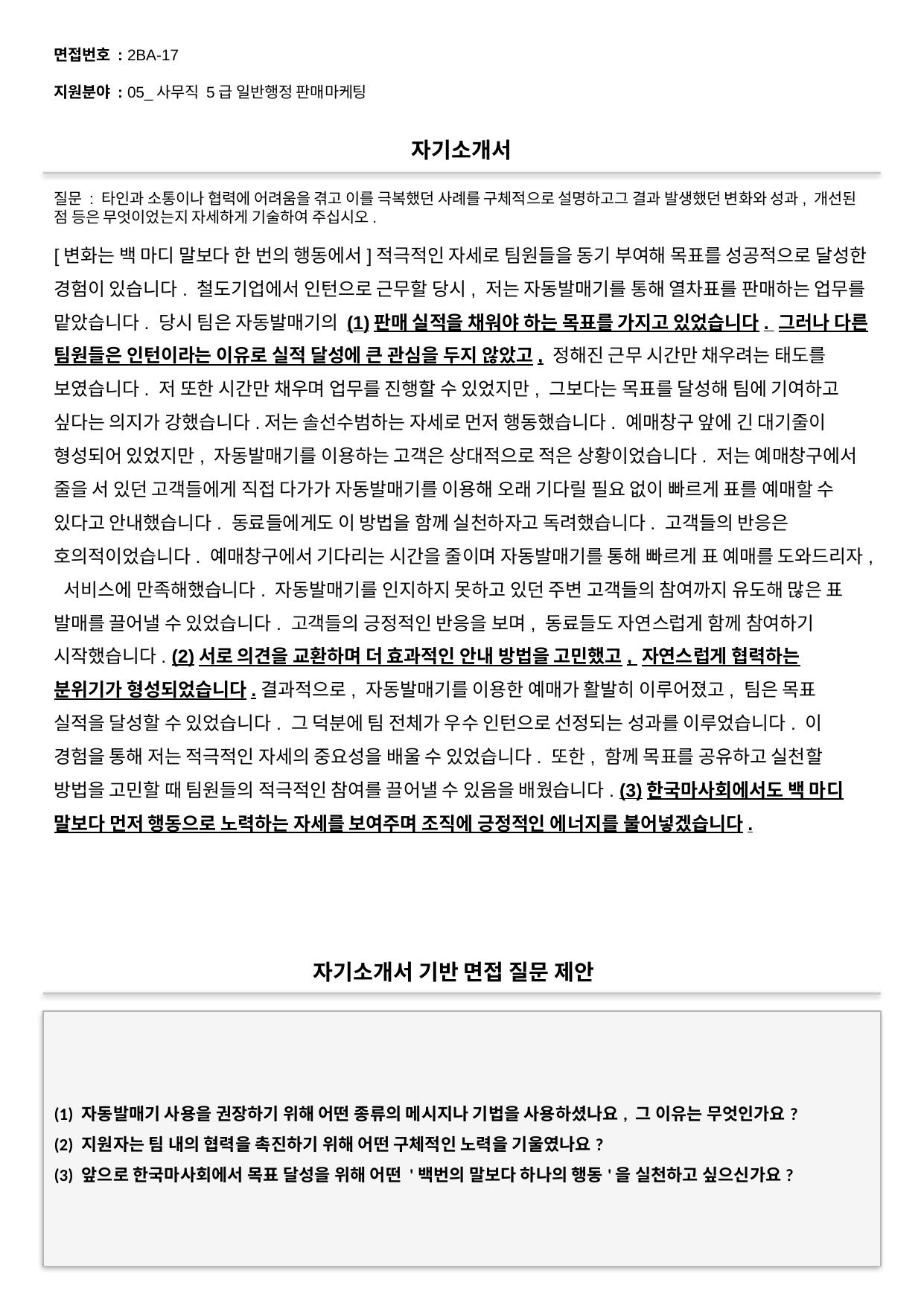

면접번호 : 2BA-17

지원분야 : 05_사무직 5급 일반행정 판매마케팅
#

자기소개서

질문 : 타인과 소통이나 협력에 어려움을 겪고 이를 극복했던 사례를 구체적으로 설명하고그 결과 발생했던 변화와 성과, 개선된 점 등은 무엇이었는지 자세하게 기술하여 주십시오.

[변화는 백 마디 말보다 한 번의 행동에서]적극적인 자세로 팀원들을 동기 부여해 목표를 성공적으로 달성한 경험이 있습니다. 철도기업에서 인턴으로 근무할 당시, 저는 자동발매기를 통해 열차표를 판매하는 업무를 맡았습니다. 당시 팀은 자동발매기의 (1)판매 실적을 채워야 하는 목표를 가지고 있었습니다. 그러나 다른 팀원들은 인턴이라는 이유로 실적 달성에 큰 관심을 두지 않았고, 정해진 근무 시간만 채우려는 태도를 보였습니다. 저 또한 시간만 채우며 업무를 진행할 수 있었지만, 그보다는 목표를 달성해 팀에 기여하고 싶다는 의지가 강했습니다.저는 솔선수범하는 자세로 먼저 행동했습니다. 예매창구 앞에 긴 대기줄이 형성되어 있었지만, 자동발매기를 이용하는 고객은 상대적으로 적은 상황이었습니다. 저는 예매창구에서 줄을 서 있던 고객들에게 직접 다가가 자동발매기를 이용해 오래 기다릴 필요 없이 빠르게 표를 예매할 수 있다고 안내했습니다. 동료들에게도 이 방법을 함께 실천하자고 독려했습니다. 고객들의 반응은 호의적이었습니다. 예매창구에서 기다리는 시간을 줄이며 자동발매기를 통해 빠르게 표 예매를 도와드리자, 서비스에 만족해했습니다. 자동발매기를 인지하지 못하고 있던 주변 고객들의 참여까지 유도해 많은 표 발매를 끌어낼 수 있었습니다. 고객들의 긍정적인 반응을 보며, 동료들도 자연스럽게 함께 참여하기 시작했습니다. (2)서로 의견을 교환하며 더 효과적인 안내 방법을 고민했고, 자연스럽게 협력하는 분위기가 형성되었습니다.결과적으로, 자동발매기를 이용한 예매가 활발히 이루어졌고, 팀은 목표 실적을 달성할 수 있었습니다. 그 덕분에 팀 전체가 우수 인턴으로 선정되는 성과를 이루었습니다. 이 경험을 통해 저는 적극적인 자세의 중요성을 배울 수 있었습니다. 또한, 함께 목표를 공유하고 실천할 방법을 고민할 때 팀원들의 적극적인 참여를 끌어낼 수 있음을 배웠습니다. (3)한국마사회에서도 백 마디 말보다 먼저 행동으로 노력하는 자세를 보여주며 조직에 긍정적인 에너지를 불어넣겠습니다.

자기소개서 기반 면접 질문 제안

(1) 자동발매기 사용을 권장하기 위해 어떤 종류의 메시지나 기법을 사용하셨나요, 그 이유는 무엇인가요?
(2) 지원자는 팀 내의 협력을 촉진하기 위해 어떤 구체적인 노력을 기울였나요?
(3) 앞으로 한국마사회에서 목표 달성을 위해 어떤 '백번의 말보다 하나의 행동'을 실천하고 싶으신가요?